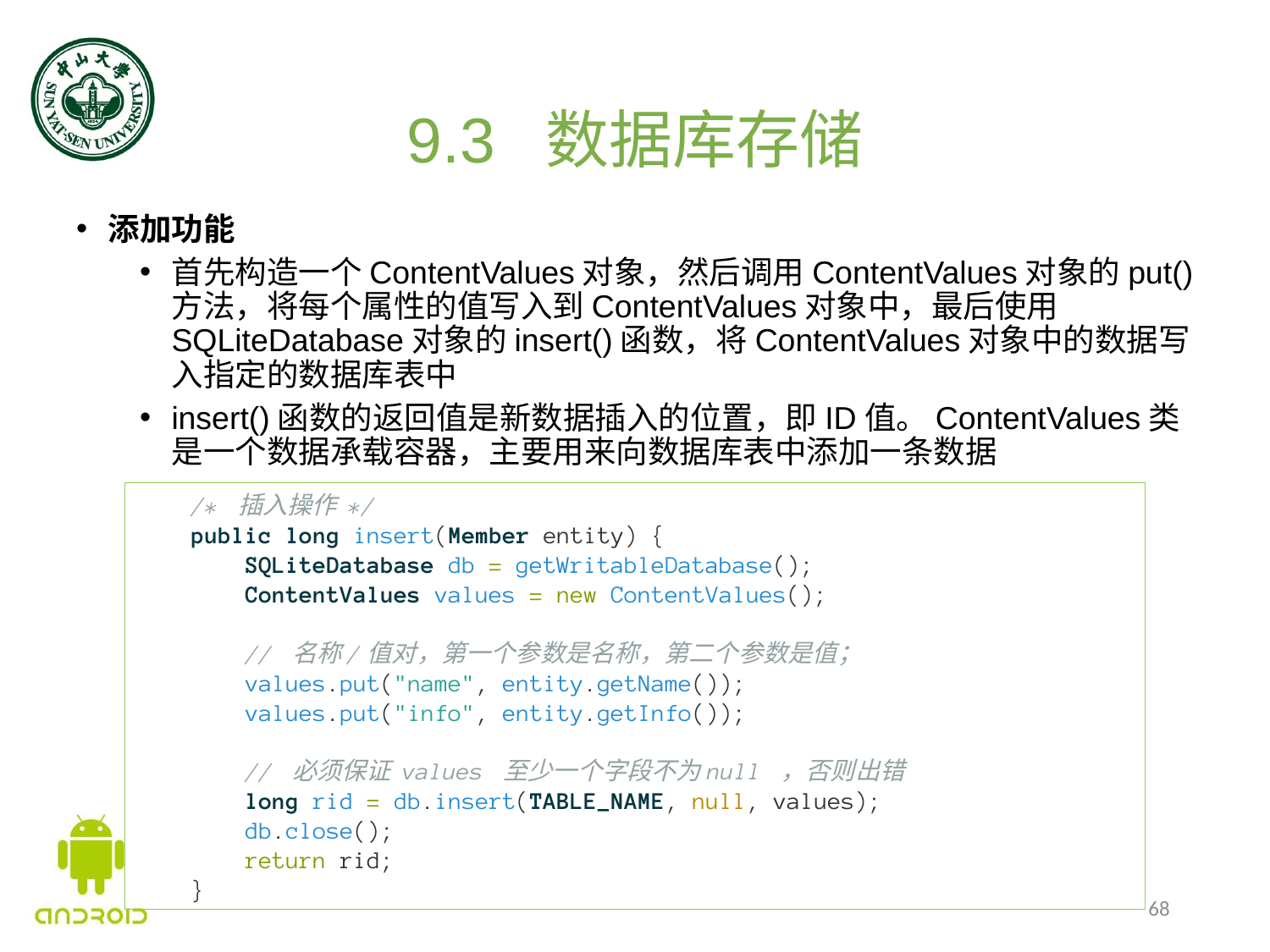

# 9.3  数据库存储
添加功能
首先构造一个ContentValues对象，然后调用ContentValues对象的put()方法，将每个属性的值写入到ContentValues对象中，最后使用SQLiteDatabase对象的insert()函数，将ContentValues对象中的数据写入指定的数据库表中
insert()函数的返回值是新数据插入的位置，即ID值。ContentValues类是一个数据承载容器，主要用来向数据库表中添加一条数据

    /* 插入操作 */
    public long insert(Member entity) {
        SQLiteDatabase db = getWritableDatabase();
        ContentValues values = new ContentValues();

        // 名称/值对，第一个参数是名称，第二个参数是值；
        values.put("name", entity.getName());
        values.put("info", entity.getInfo());

        // 必须保证 values 至少一个字段不为null ，否则出错
        long rid = db.insert(TABLE_NAME, null, values);
        db.close();
        return rid;
    }
68